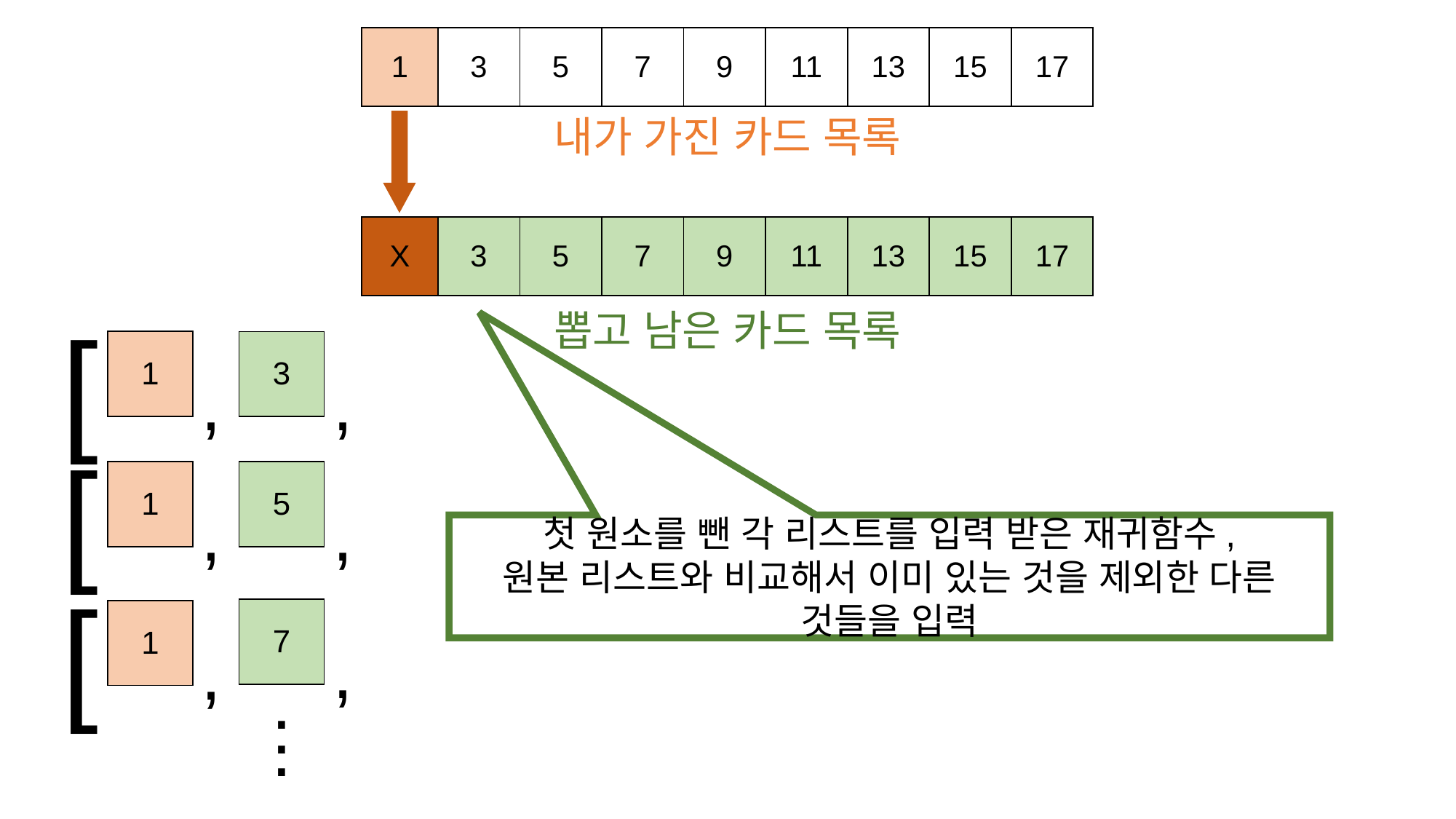

| 1 | 3 | 5 | 7 | 9 | 11 | 13 | 15 | 17 |
| --- | --- | --- | --- | --- | --- | --- | --- | --- |
내가 가진 카드 목록

| X | 3 | 5 | 7 | 9 | 11 | 13 | 15 | 17 |
| --- | --- | --- | --- | --- | --- | --- | --- | --- |
[
뽑고 남은 카드 목록
| 1 |
| --- |
| 3 |
| --- |
,
,
[
| 1 |
| --- |
| 5 |
| --- |
,
,
첫 원소를 뺀 각 리스트를 입력 받은 재귀함수,
원본 리스트와 비교해서 이미 있는 것을 제외한 다른 것들을 입력
[
| 7 |
| --- |
| 1 |
| --- |
,
,
.
.
.